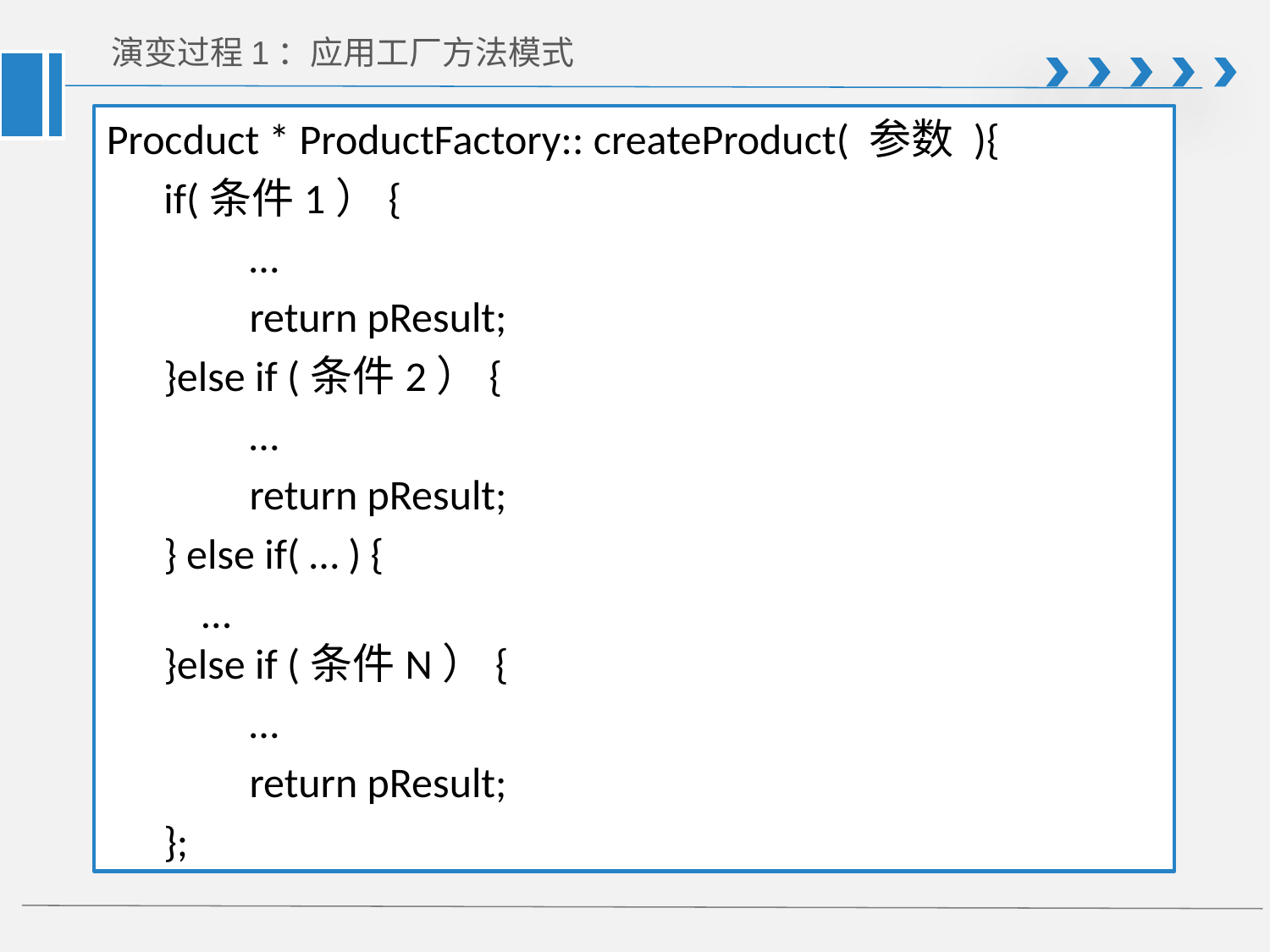

# 演变过程1：应用工厂方法模式
Procduct * ProductFactory:: createProduct( 参数 ){
      if(条件1）{
               …
               return pResult;
      }else if (条件2）{
               …
               return pResult;
      } else if( … ) {
          …
      }else if (条件N）{
               …
               return pResult;
      };